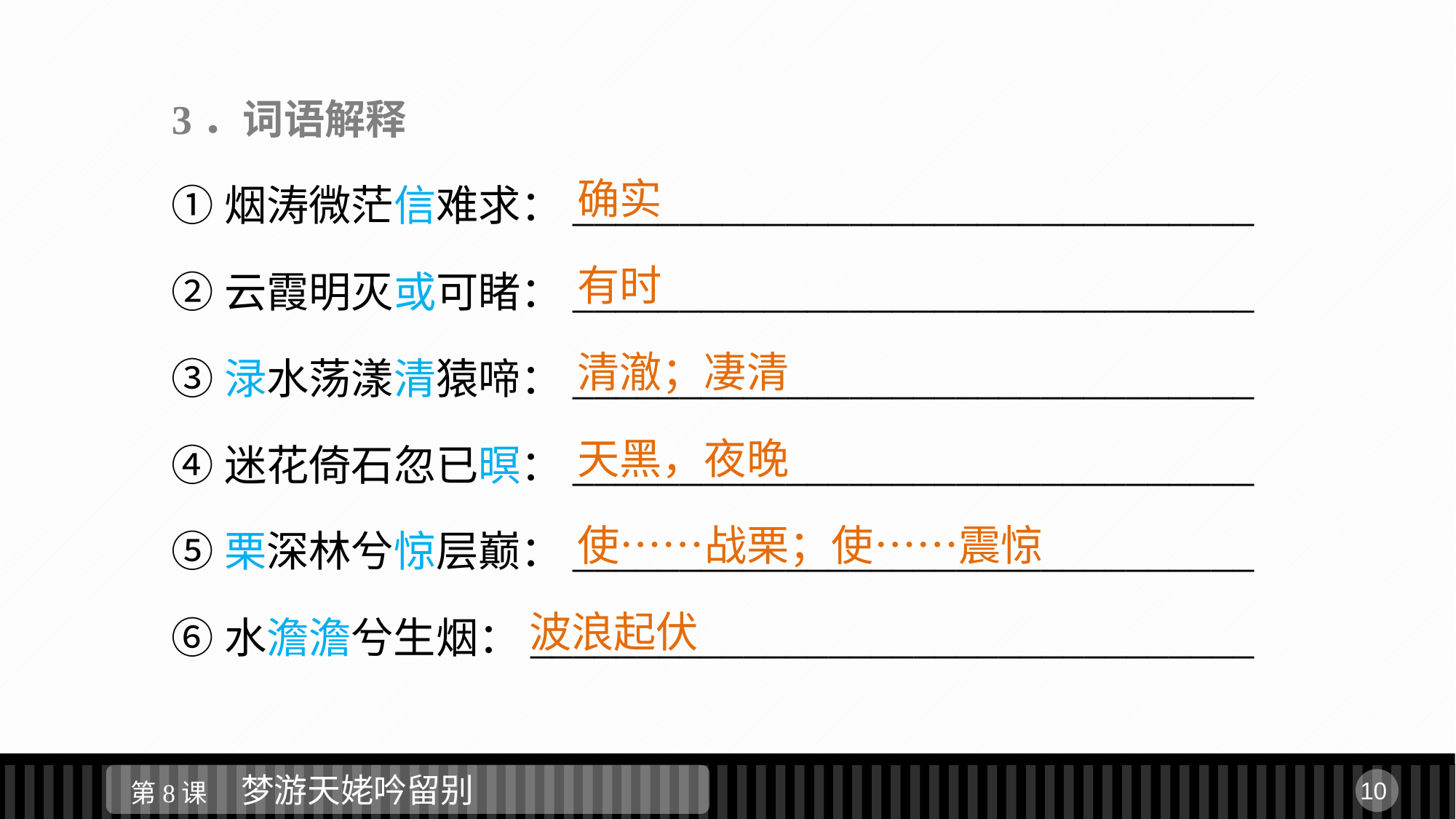

3．词语解释
①烟涛微茫信难求：________________________________
②云霞明灭或可睹：________________________________
③渌水荡漾清猿啼：________________________________
④迷花倚石忽已暝：________________________________
⑤栗深林兮惊层巅：________________________________
⑥水澹澹兮生烟：__________________________________
    确实
    有时
    清澈；凄清
    天黑，夜晚
    使……战栗；使……震惊
波浪起伏